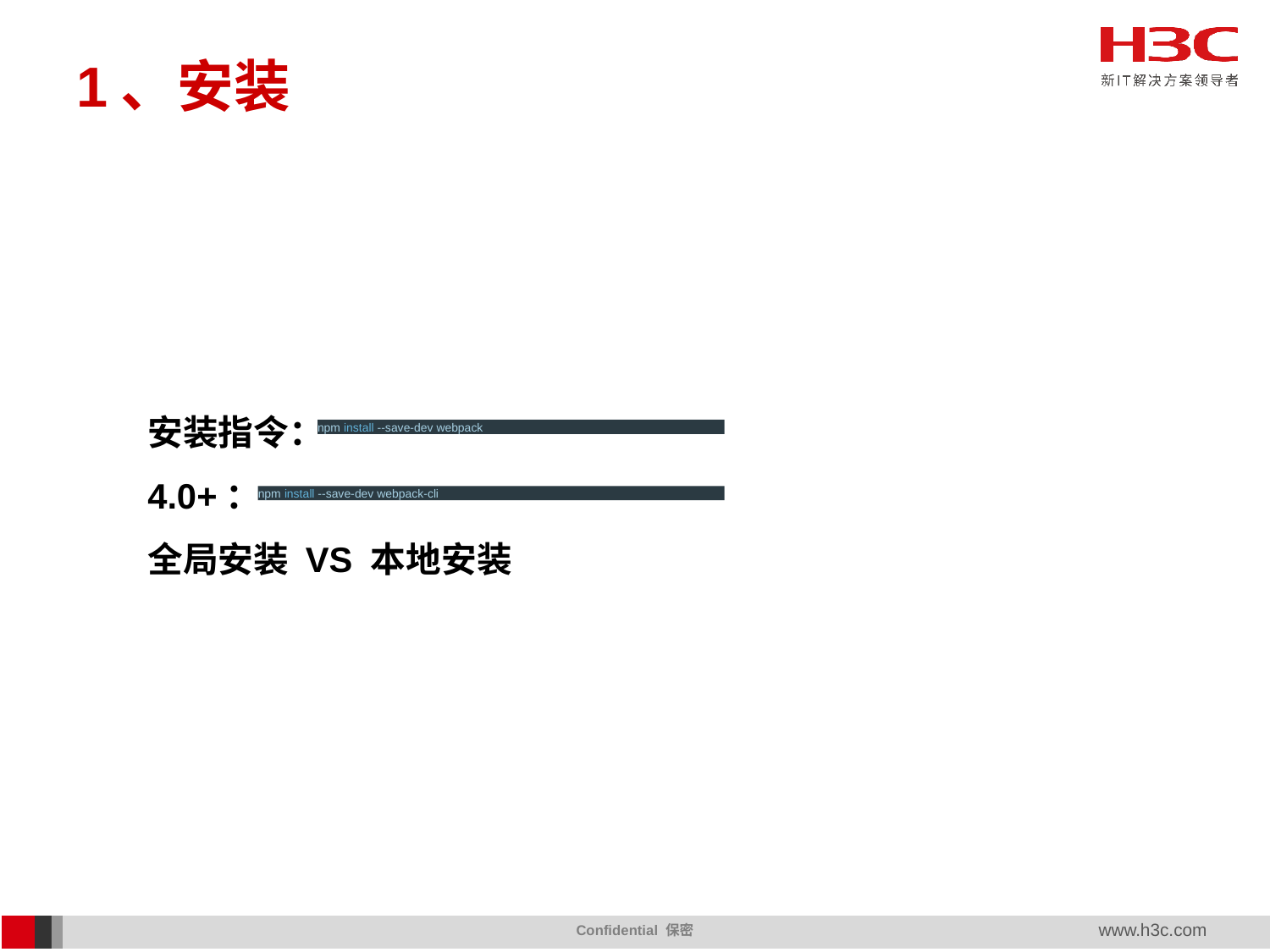

# 1、安装
安装指令：
4.0+：
全局安装 VS 本地安装
npm install --save-dev webpack
npm install --save-dev webpack-cli